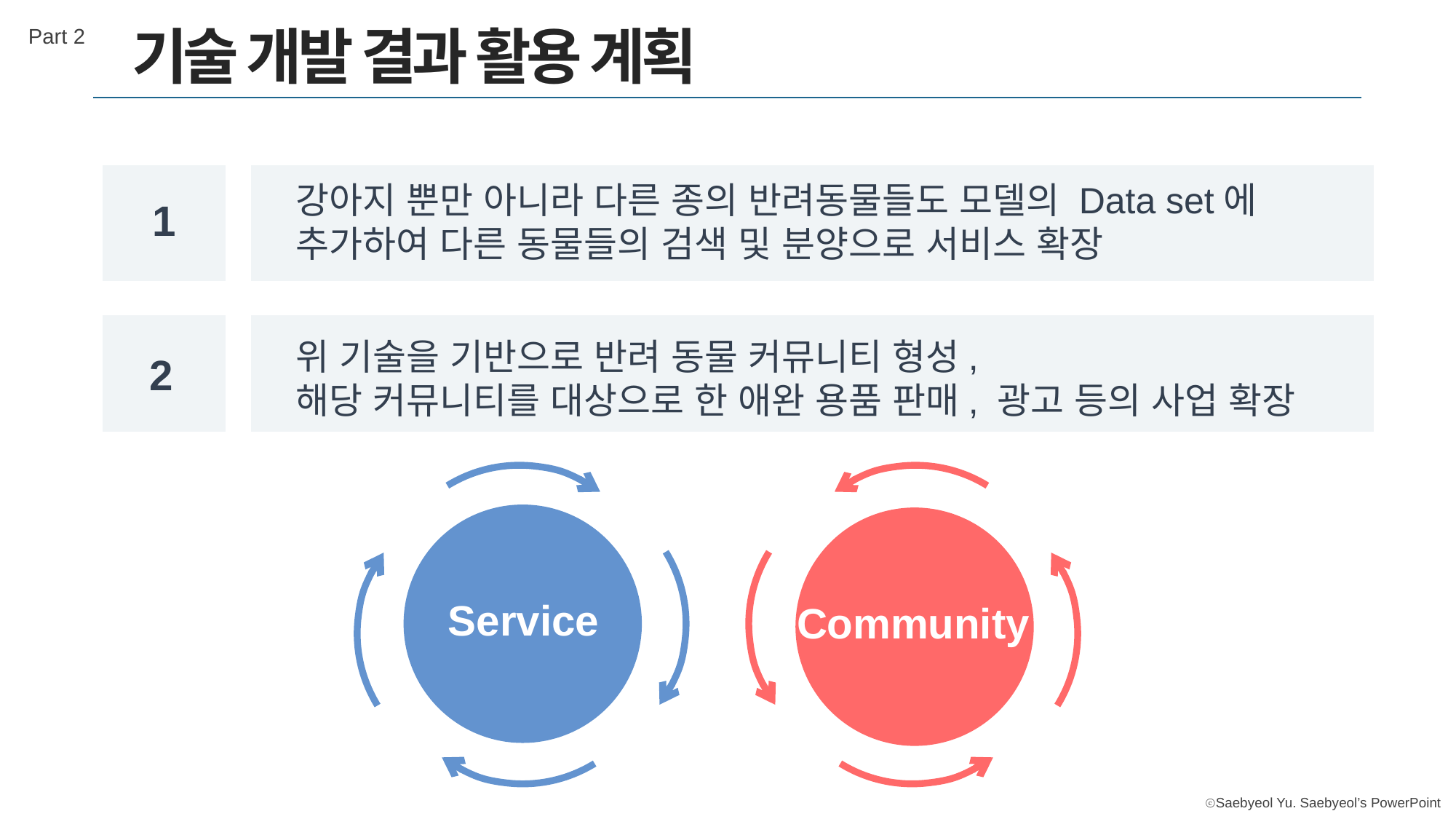

기술 개발 결과 활용 계획
Part 2

강아지 뿐만 아니라 다른 종의 반려동물들도 모델의 Data set에 추가하여 다른 동물들의 검색 및 분양으로 서비스 확장
1

위 기술을 기반으로 반려 동물 커뮤니티 형성,
해당 커뮤니티를 대상으로 한 애완 용품 판매, 광고 등의 사업 확장
2

Service
Community